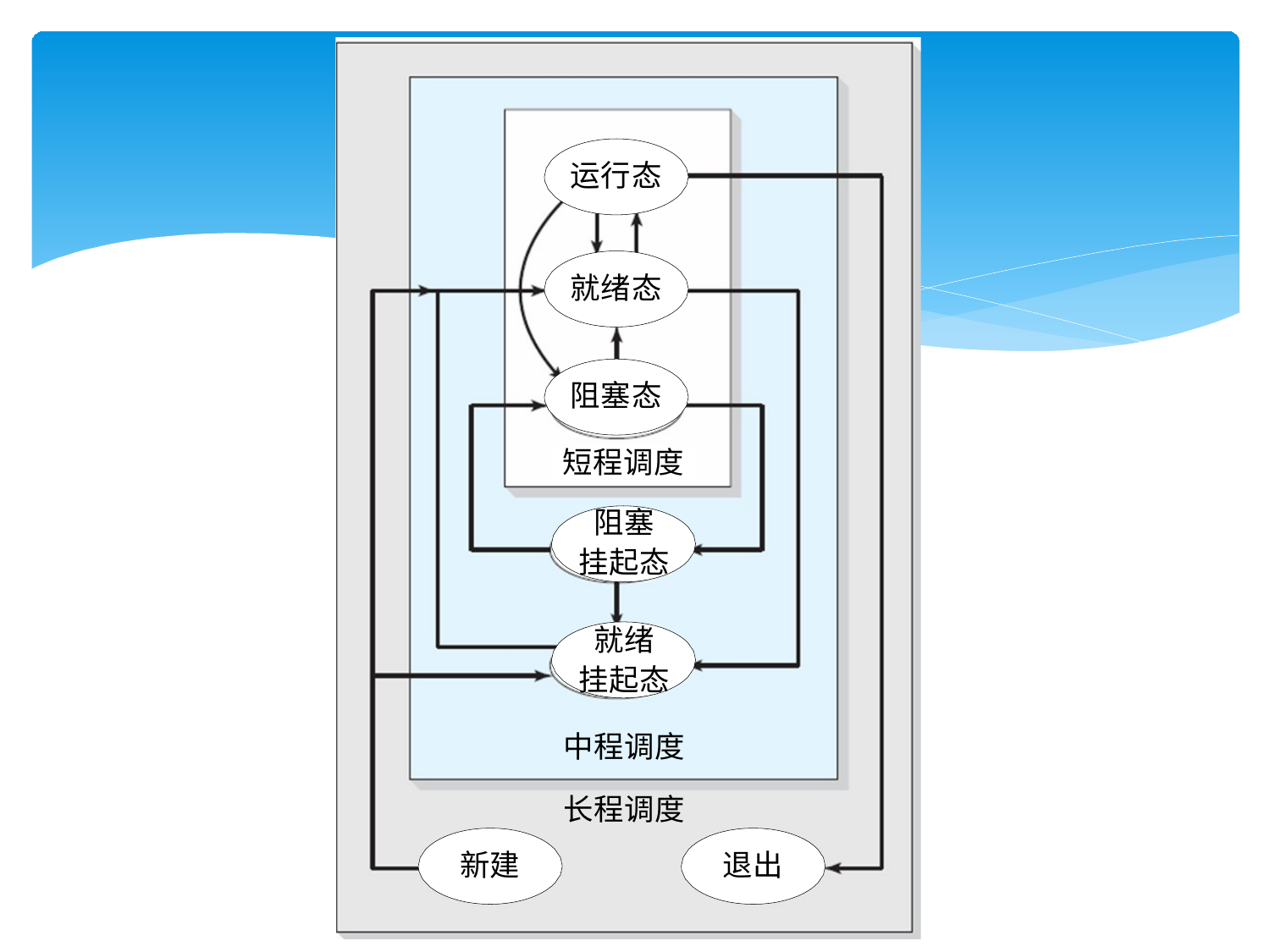

运行态
就绪态 阻塞态

短程调度
阻塞 挂起态

就绪 挂起态
中程调度 长程调度

新建
退出